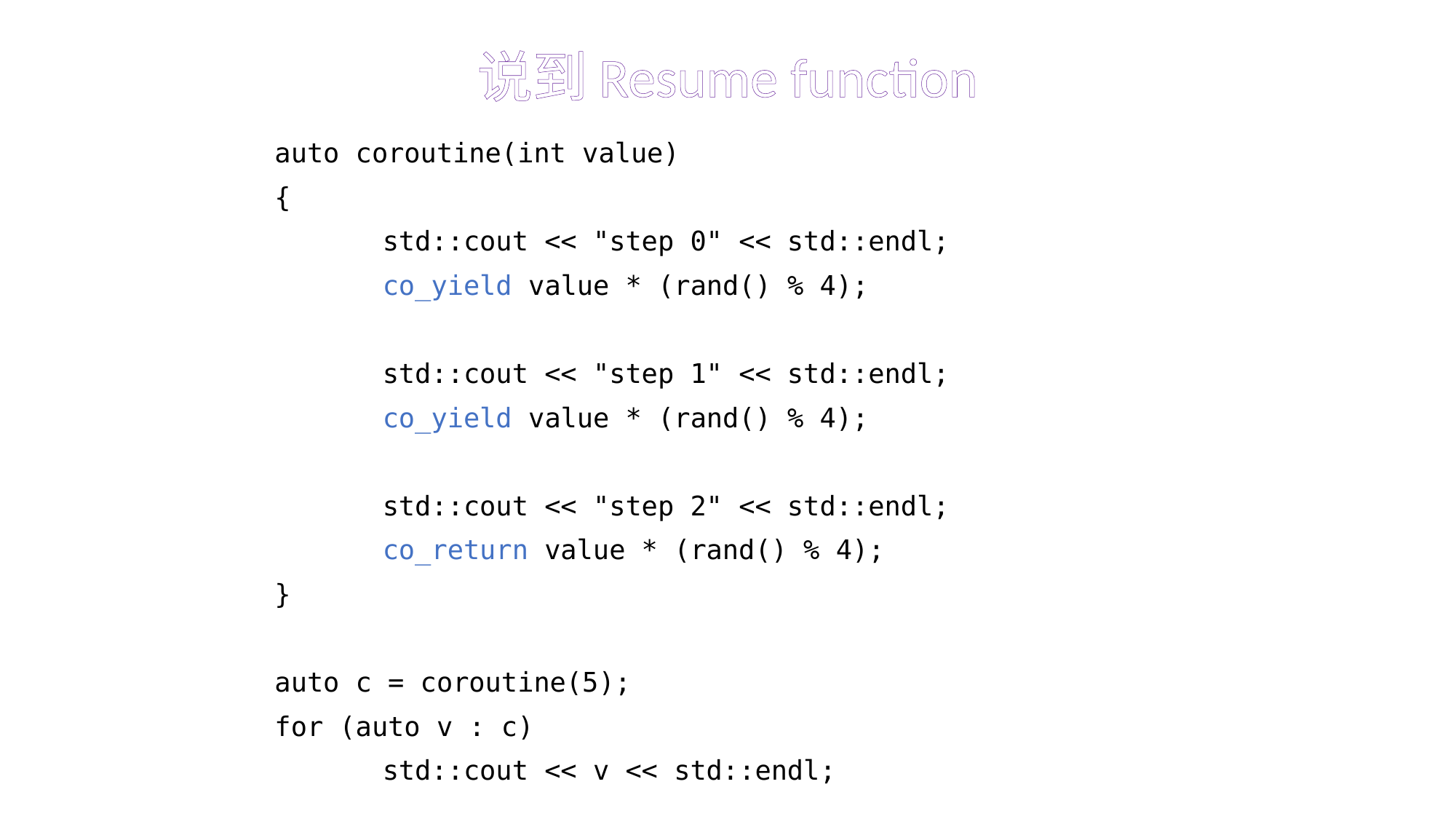

# 说到Resume function
auto coroutine(int value)
{
	std::cout << "step 0" << std::endl;
	co_yield value * (rand() % 4);

	std::cout << "step 1" << std::endl;
	co_yield value * (rand() % 4);

	std::cout << "step 2" << std::endl;
	co_return value * (rand() % 4);
}

auto c = coroutine(5);
for (auto v : c)
	std::cout << v << std::endl;